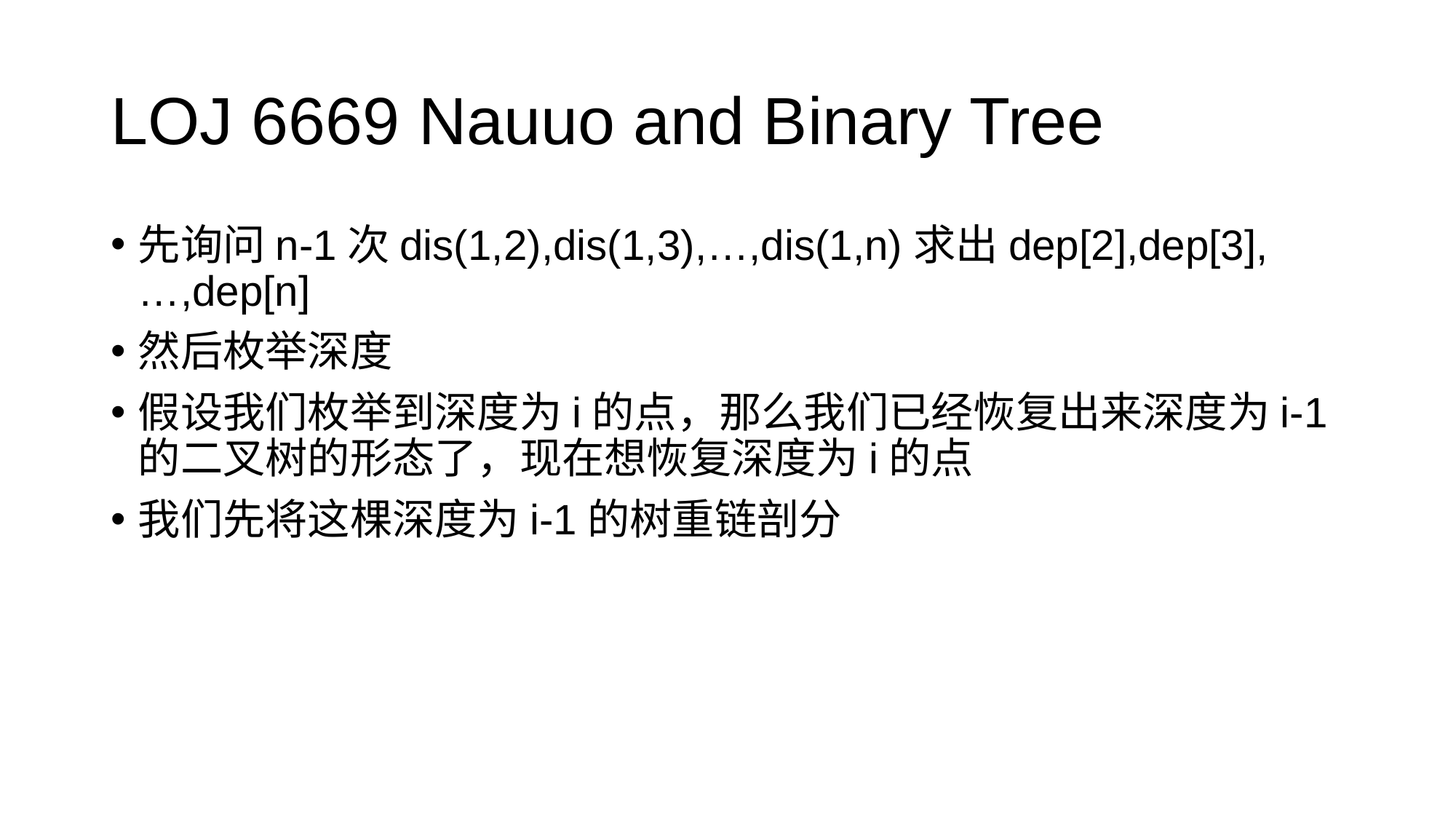

# LOJ 6669 Nauuo and Binary Tree
先询问n-1次dis(1,2),dis(1,3),…,dis(1,n)求出dep[2],dep[3],…,dep[n]
然后枚举深度
假设我们枚举到深度为i的点，那么我们已经恢复出来深度为i-1的二叉树的形态了，现在想恢复深度为i的点
我们先将这棵深度为i-1的树重链剖分